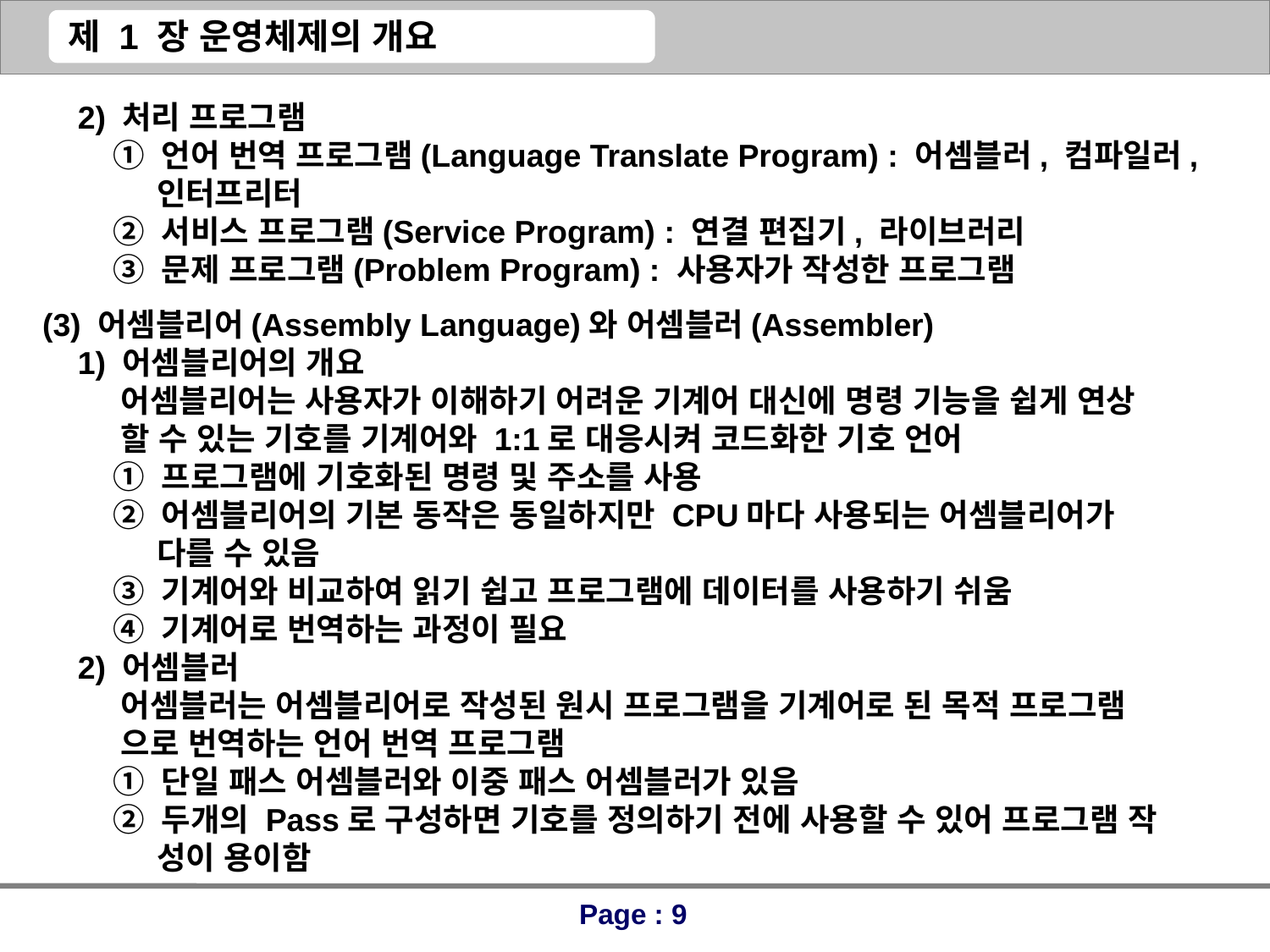

2) 처리 프로그램
        ① 언어 번역 프로그램(Language Translate Program) : 어셈블러, 컴파일러,
            인터프리터
        ② 서비스 프로그램(Service Program) : 연결 편집기, 라이브러리
        ③ 문제 프로그램(Problem Program) : 사용자가 작성한 프로그램

(3) 어셈블리어(Assembly Language)와 어셈블러(Assembler)
    1) 어셈블리어의 개요
        어셈블리어는 사용자가 이해하기 어려운 기계어 대신에 명령 기능을 쉽게 연상
        할 수 있는 기호를 기계어와 1:1로 대응시켜 코드화한 기호 언어
        ① 프로그램에 기호화된 명령 및 주소를 사용
        ② 어셈블리어의 기본 동작은 동일하지만 CPU마다 사용되는 어셈블리어가
            다를 수 있음
        ③ 기계어와 비교하여 읽기 쉽고 프로그램에 데이터를 사용하기 쉬움
        ④ 기계어로 번역하는 과정이 필요
    2) 어셈블러
        어셈블러는 어셈블리어로 작성된 원시 프로그램을 기계어로 된 목적 프로그램
        으로 번역하는 언어 번역 프로그램
        ① 단일 패스 어셈블러와 이중 패스 어셈블러가 있음
        ② 두개의 Pass로 구성하면 기호를 정의하기 전에 사용할 수 있어 프로그램 작
            성이 용이함
Page : 9